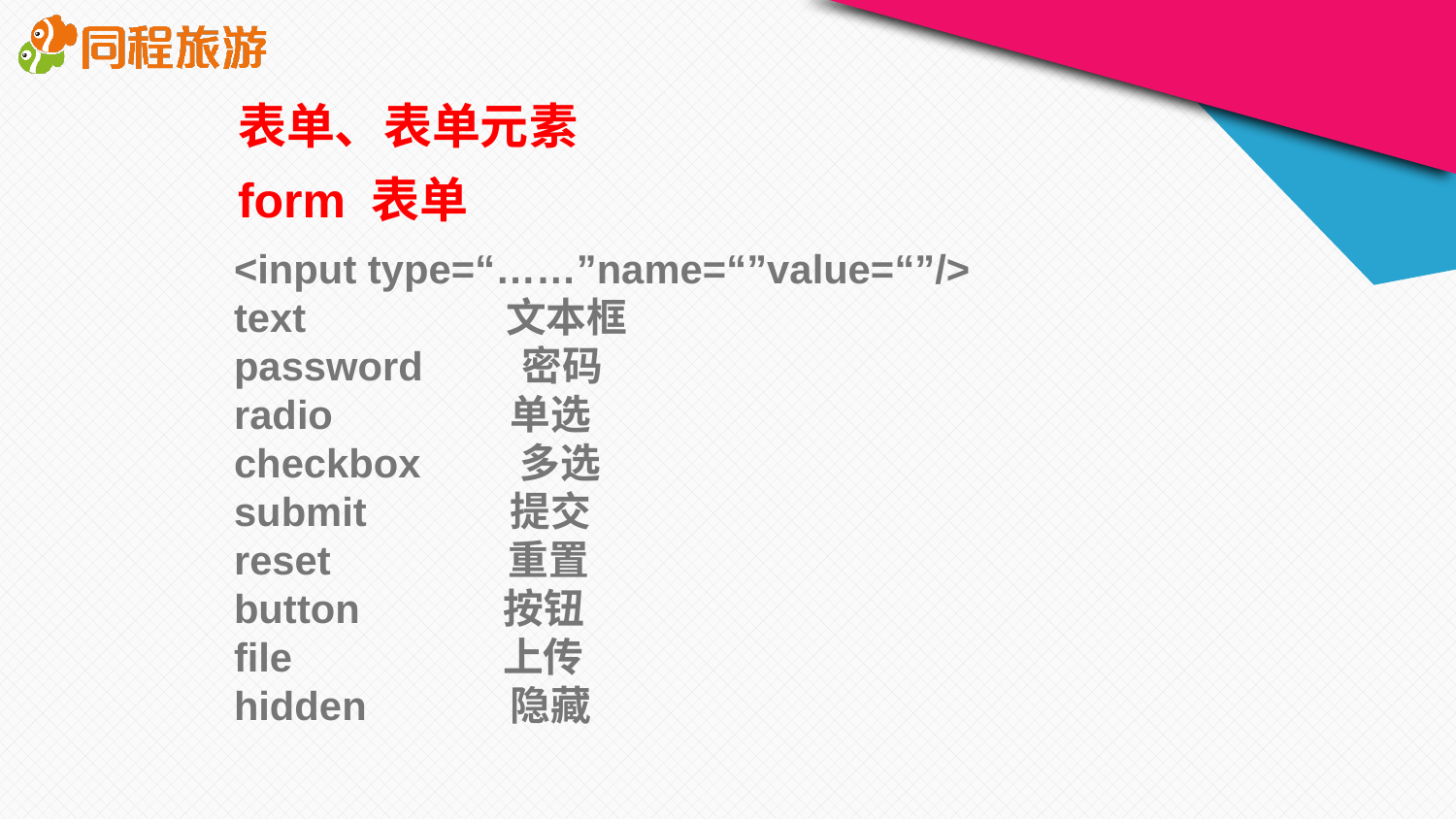

表单、表单元素

form 表单
<input type=“……”name=“”value=“”/>
text                 文本框
password        密码
radio               单选
checkbox        多选
submit            提交
reset               重置
button            按钮
file                  上传
hidden            隐藏